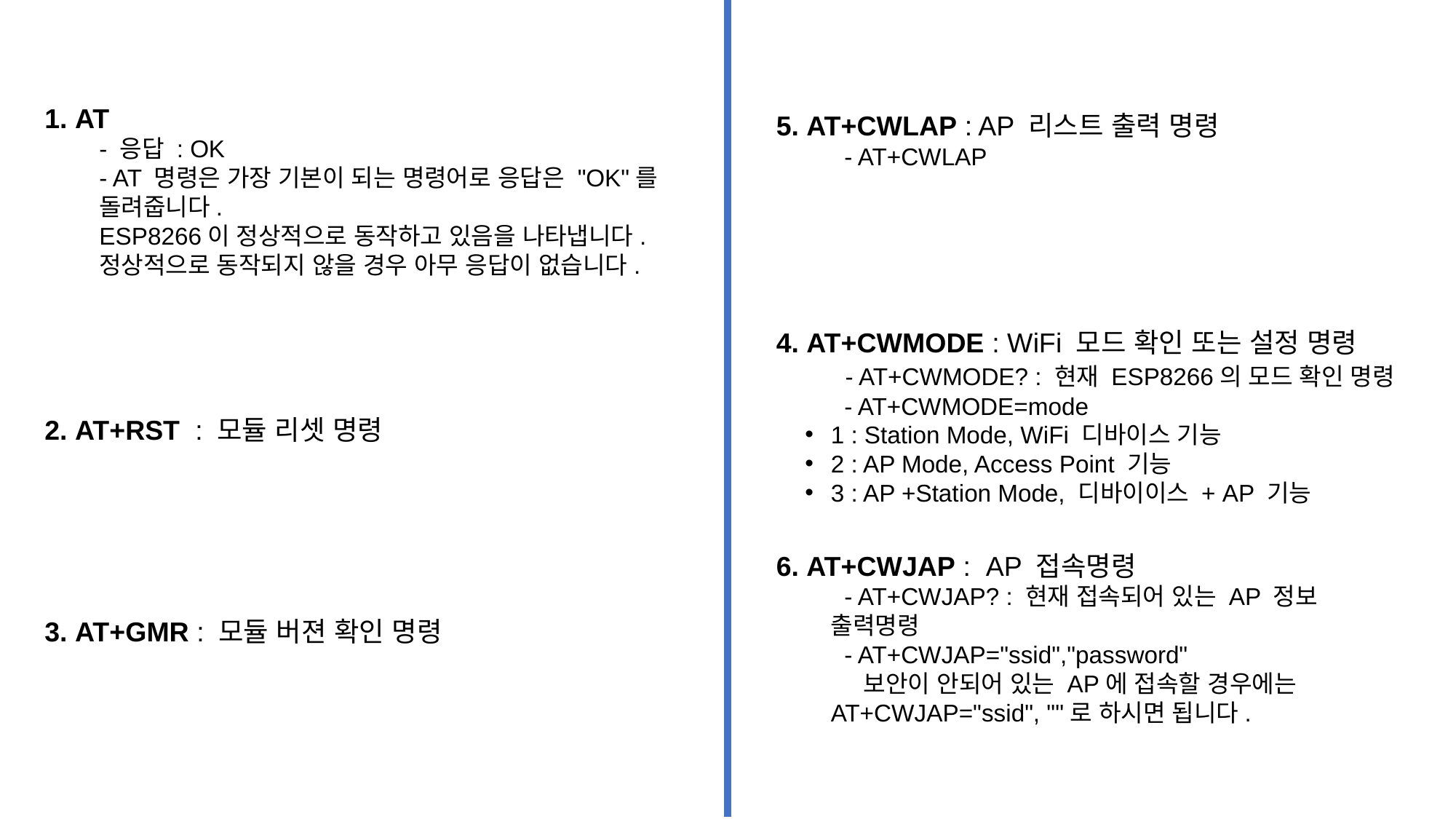

1. AT
- 응답 : OK
- AT 명령은 가장 기본이 되는 명령어로 응답은 "OK"를 돌려줍니다.
ESP8266이 정상적으로 동작하고 있음을 나타냅니다. 정상적으로 동작되지 않을 경우 아무 응답이 없습니다.
5. AT+CWLAP : AP 리스트 출력 명령
  - AT+CWLAP
4. AT+CWMODE : WiFi 모드 확인 또는 설정 명령
  - AT+CWMODE? : 현재 ESP8266의 모드 확인 명령
  - AT+CWMODE=mode
1 : Station Mode, WiFi 디바이스 기능
2 : AP Mode, Access Point 기능
3 : AP +Station Mode, 디바이이스 + AP 기능
2. AT+RST  : 모듈 리셋 명령
6. AT+CWJAP :  AP 접속명령
  - AT+CWJAP? : 현재 접속되어 있는 AP 정보 출력명령
  - AT+CWJAP="ssid","password"
    보안이 안되어 있는 AP에 접속할 경우에는 AT+CWJAP="ssid", ""로 하시면 됩니다.
3. AT+GMR : 모듈 버젼 확인 명령